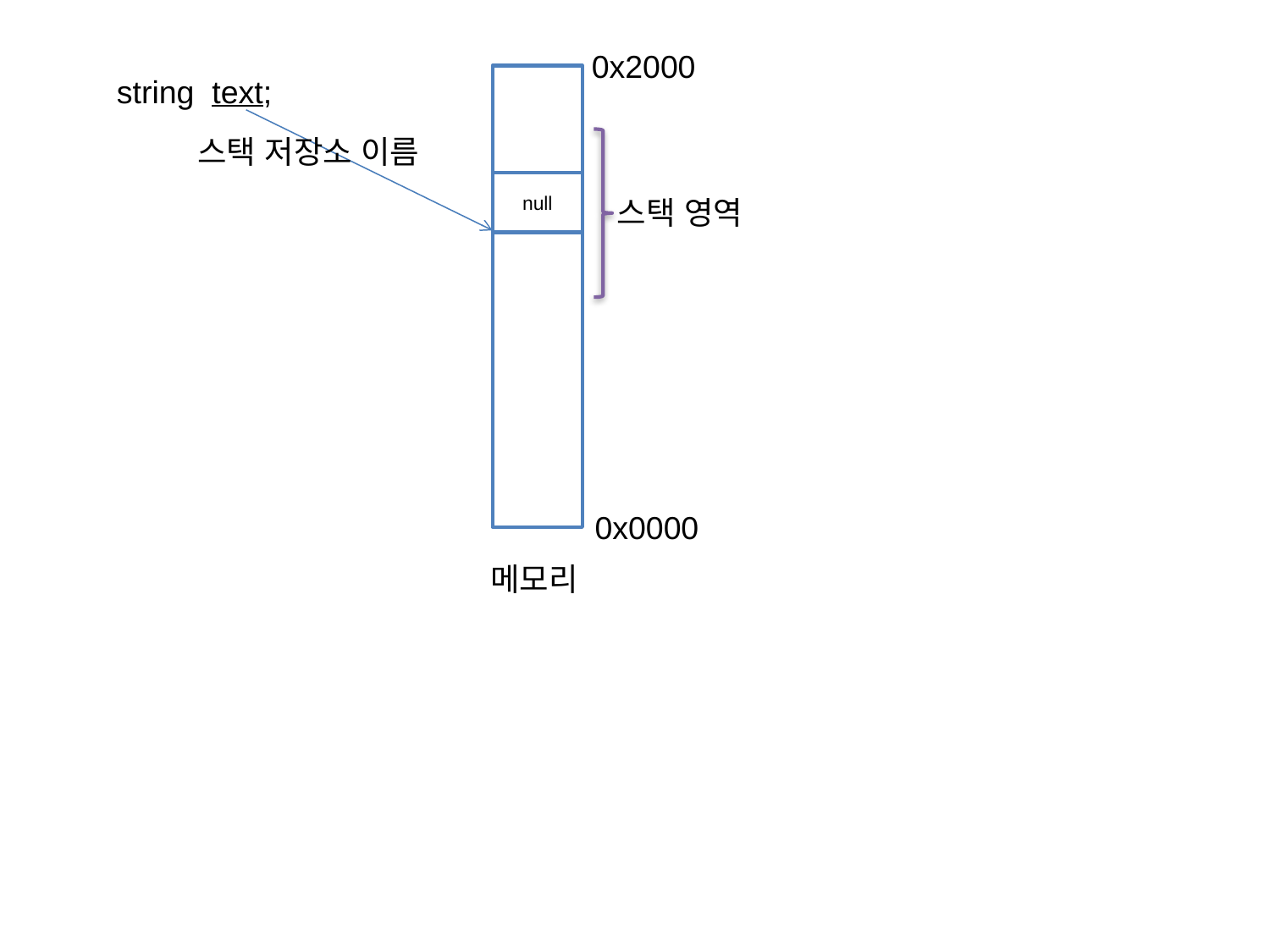

0x2000

string  text;
스택 저장소 이름

null
스택 영역
0x0000
메모리